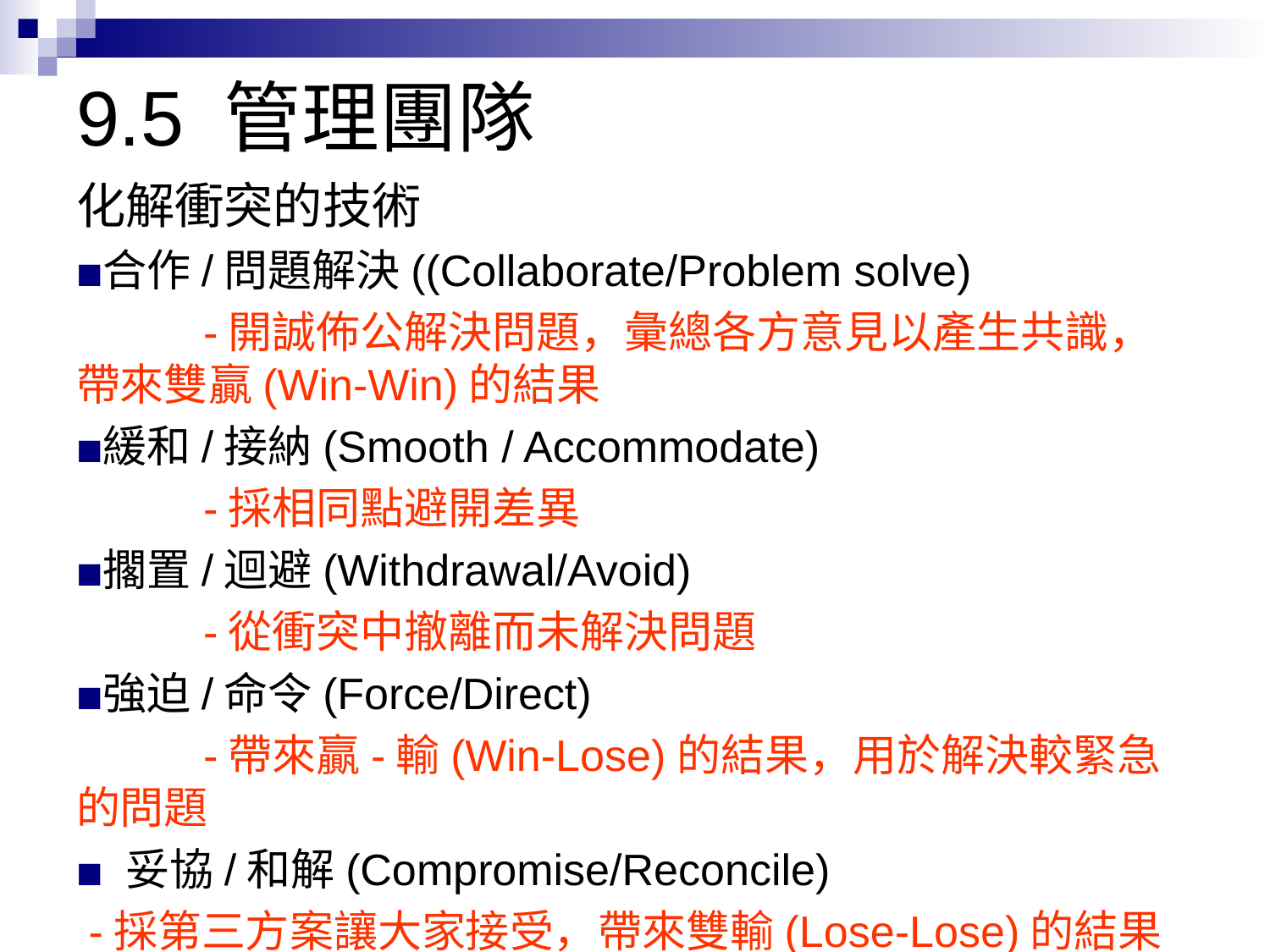

# 9.5 管理團隊
化解衝突的技術
合作/問題解決((Collaborate/Problem solve)
	-開誠佈公解決問題，彙總各方意見以產生共識，帶來雙贏(Win-Win)的結果
緩和/接納(Smooth / Accommodate)
	-採相同點避開差異
擱置/迴避(Withdrawal/Avoid)
	-從衝突中撤離而未解決問題
強迫/命令(Force/Direct)
	-帶來贏-輸(Win-Lose)的結果，用於解決較緊急的問題
 妥協/和解(Compromise/Reconcile)
 -採第三方案讓大家接受，帶來雙輸(Lose-Lose)的結果